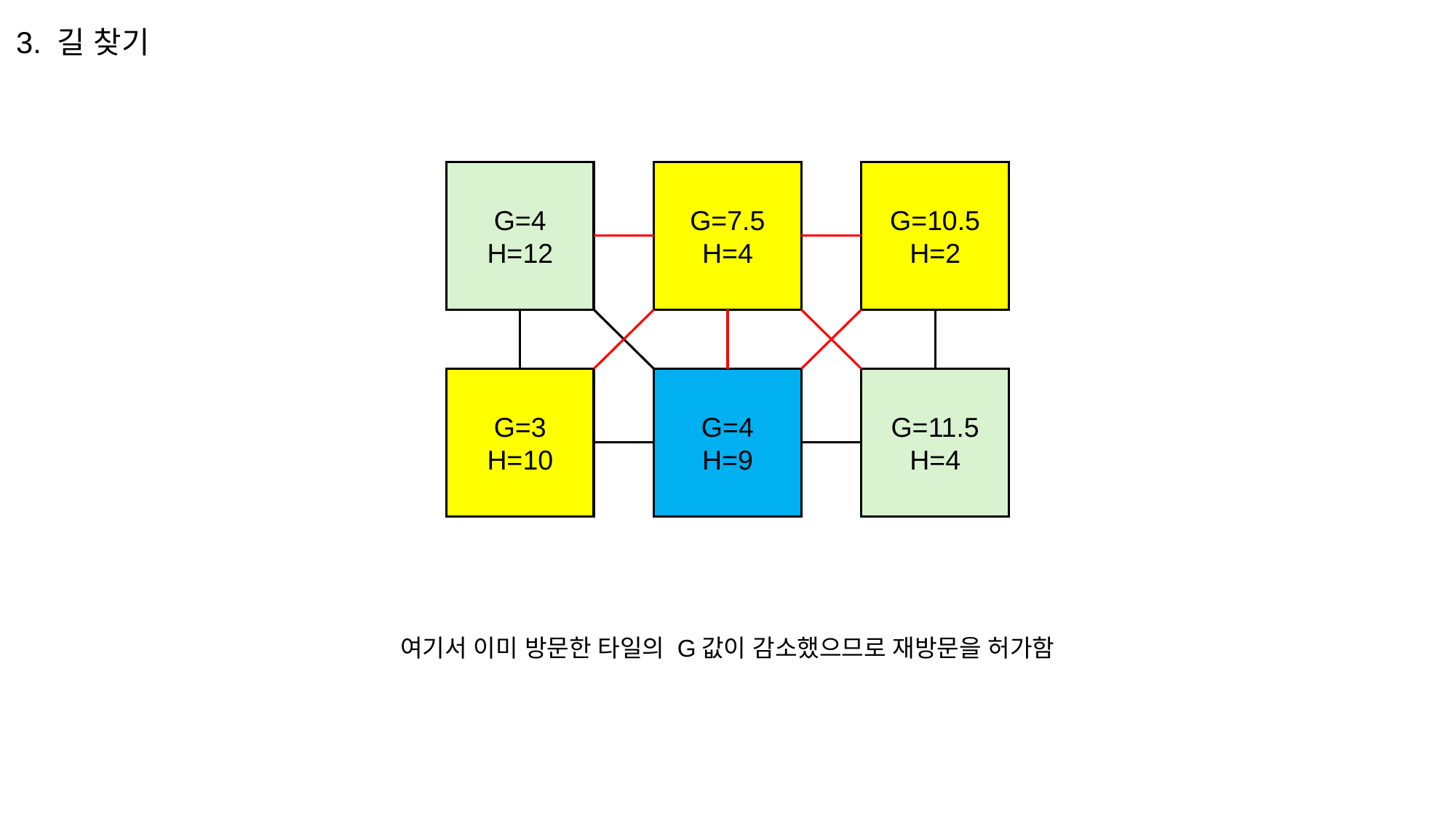

3. 길 찾기
G=4
H=12
G=7.5
H=4
G=10.5
H=2
G=3
H=10
G=4
H=9
G=11.5
H=4
여기서 이미 방문한 타일의 G값이 감소했으므로 재방문을 허가함